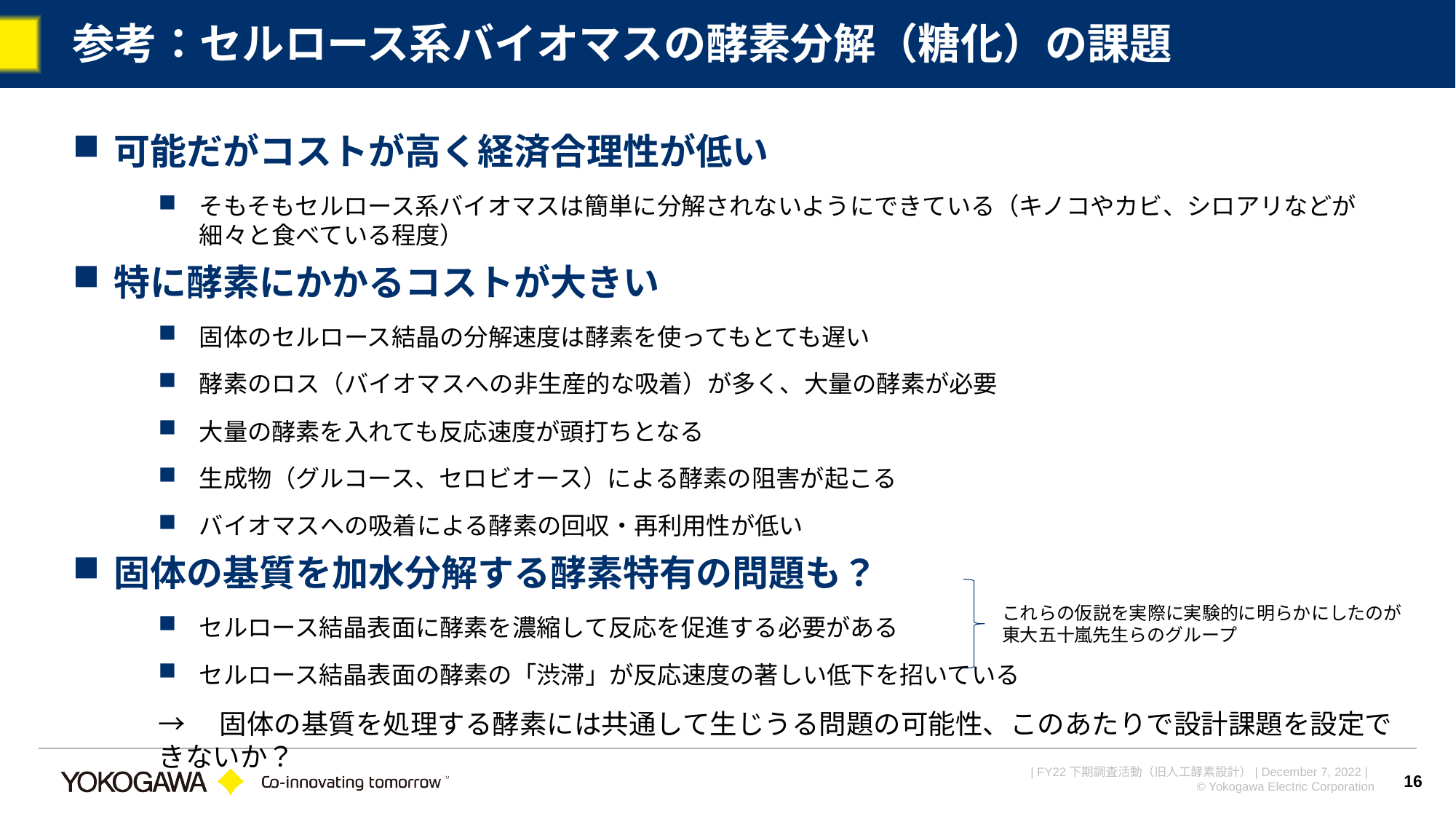

# 参考：セルロース系バイオマスの酵素分解（糖化）の課題
可能だがコストが高く経済合理性が低い
そもそもセルロース系バイオマスは簡単に分解されないようにできている（キノコやカビ、シロアリなどが細々と食べている程度）
特に酵素にかかるコストが大きい
固体のセルロース結晶の分解速度は酵素を使ってもとても遅い
酵素のロス（バイオマスへの非生産的な吸着）が多く、大量の酵素が必要
大量の酵素を入れても反応速度が頭打ちとなる
生成物（グルコース、セロビオース）による酵素の阻害が起こる
バイオマスへの吸着による酵素の回収・再利用性が低い
固体の基質を加水分解する酵素特有の問題も？
セルロース結晶表面に酵素を濃縮して反応を促進する必要がある
セルロース結晶表面の酵素の「渋滞」が反応速度の著しい低下を招いている
→　固体の基質を処理する酵素には共通して生じうる問題の可能性、このあたりで設計課題を設定できないか？

これらの仮説を実際に実験的に明らかにしたのが
東大五十嵐先生らのグループ
16